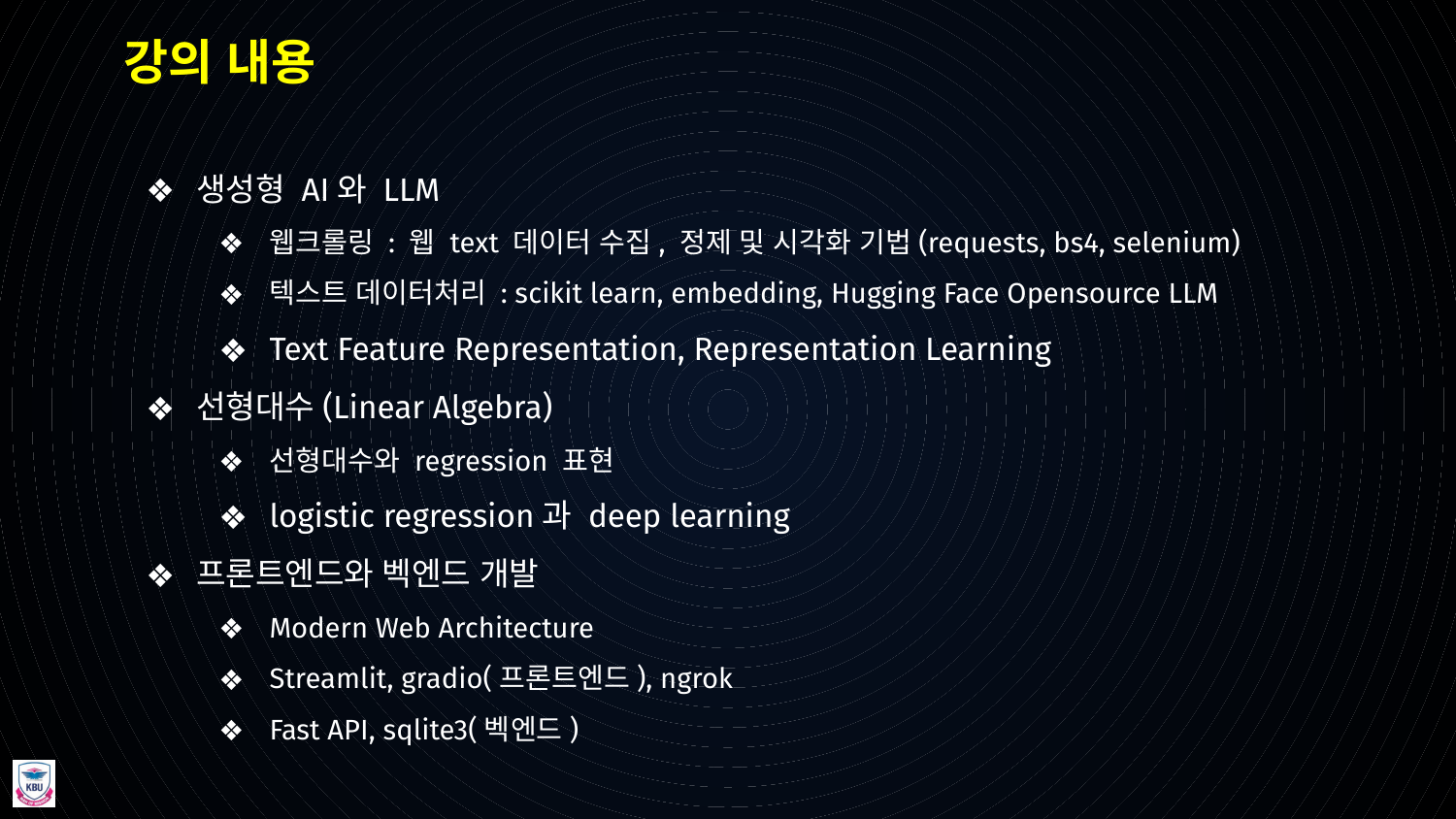

# 강의 내용
생성형 AI와 LLM
웹크롤링 : 웹 text 데이터 수집, 정제 및 시각화 기법(requests, bs4, selenium)
텍스트 데이터처리 : scikit learn, embedding, Hugging Face Opensource LLM
Text Feature Representation, Representation Learning
선형대수(Linear Algebra)
선형대수와 regression 표현
logistic regression과 deep learning
프론트엔드와 벡엔드 개발
Modern Web Architecture
Streamlit, gradio(프론트엔드), ngrok
Fast API, sqlite3(벡엔드)